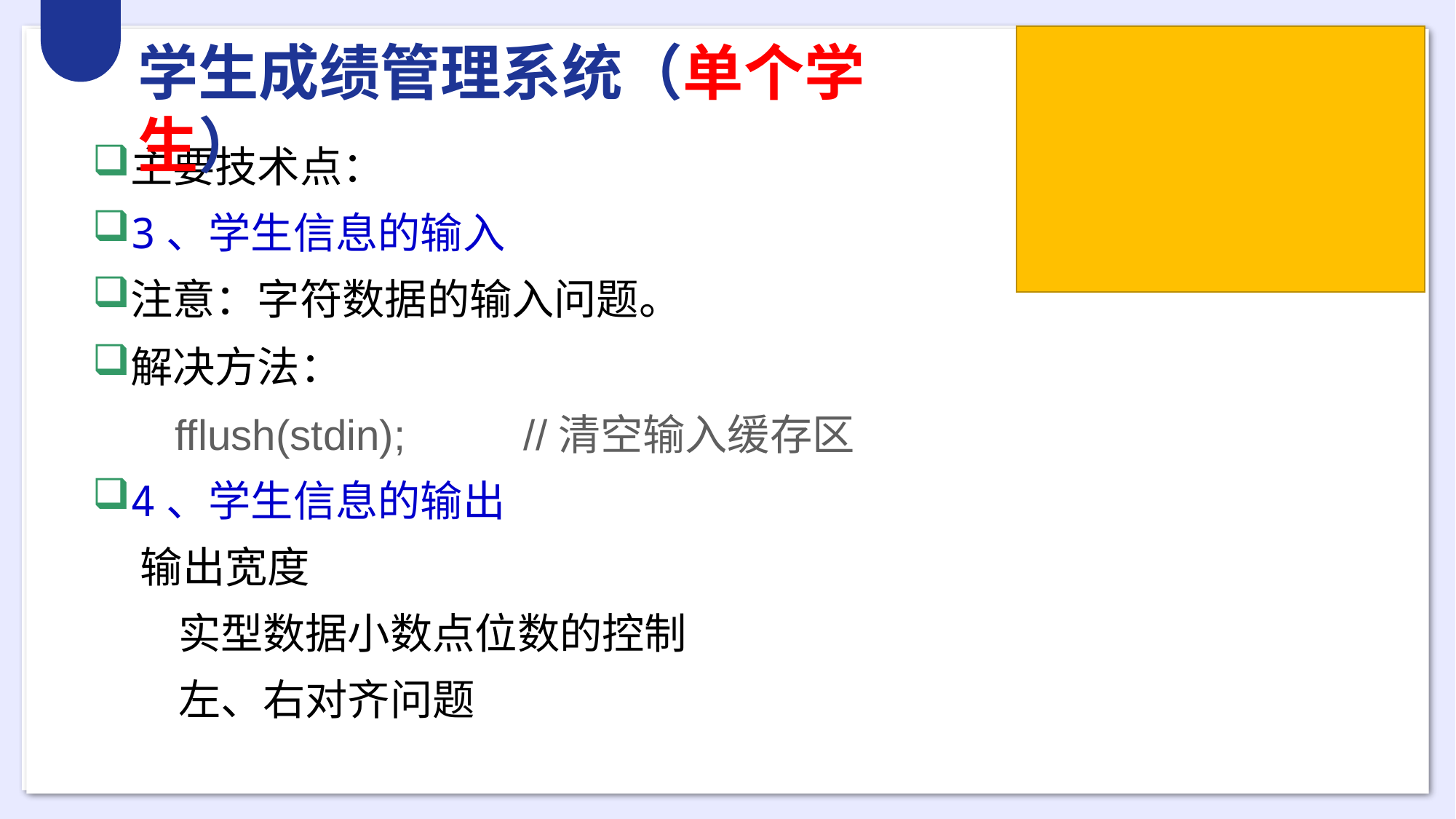

学生成绩管理系统（单个学生）

主要技术点：
3、学生信息的输入
注意：字符数据的输入问题。
解决方法：
       fflush(stdin);          //清空输入缓存区
4、学生信息的输出
    输出宽度
        实型数据小数点位数的控制
        左、右对齐问题